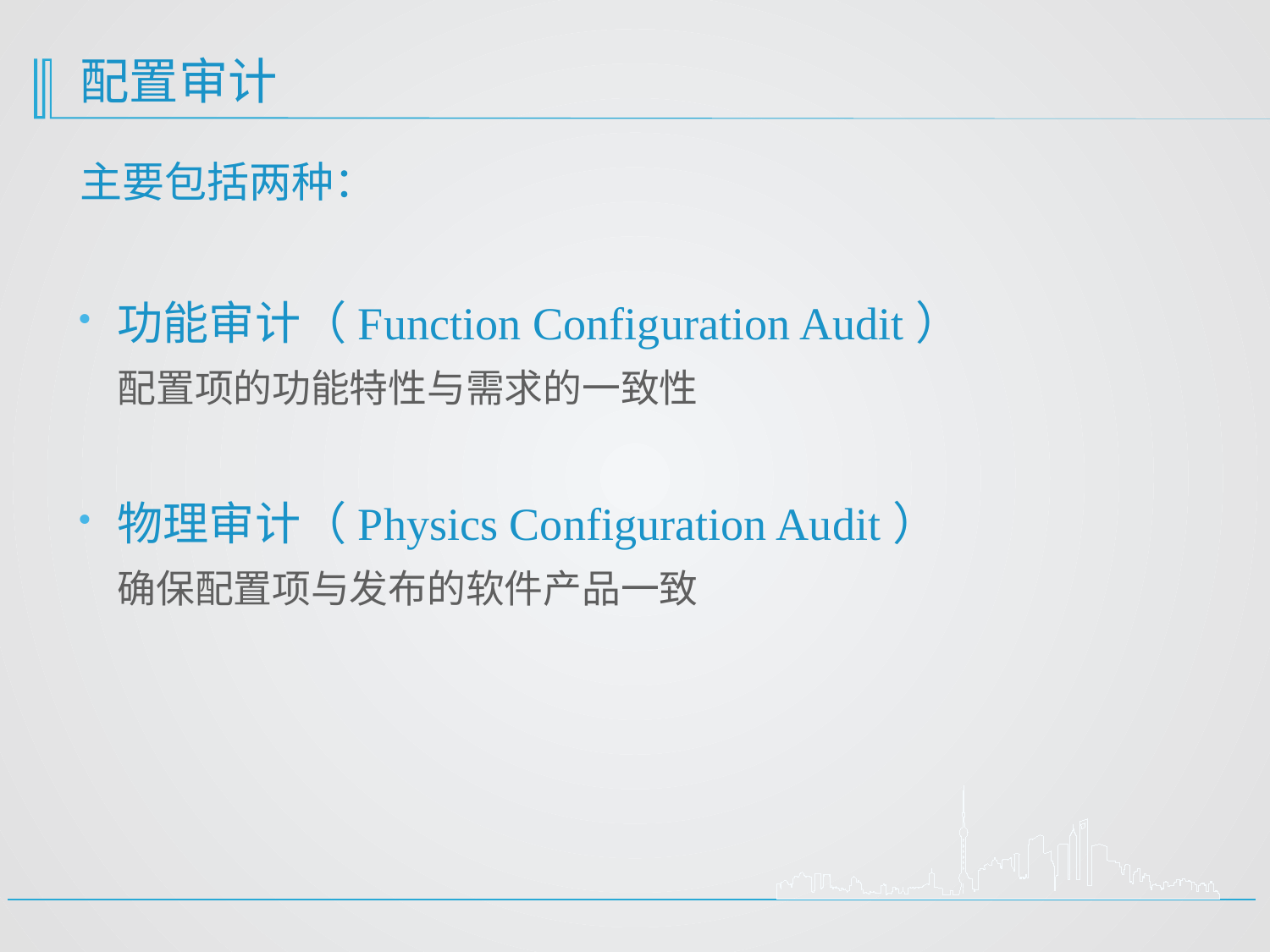

# 配置审计
主要包括两种：

功能审计（Function Configuration Audit）
配置项的功能特性与需求的一致性

物理审计（Physics Configuration Audit）
确保配置项与发布的软件产品一致